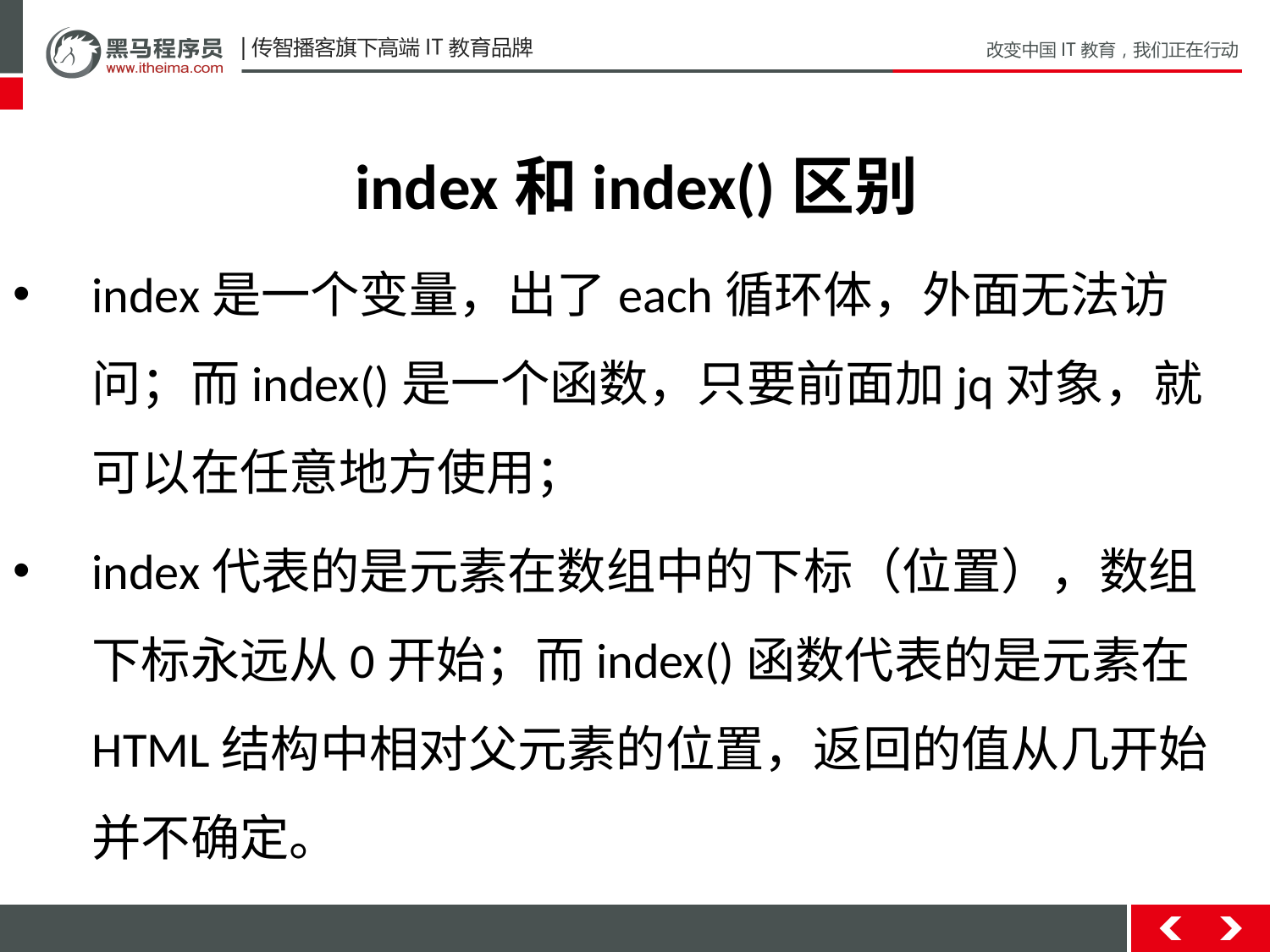

# index和index()区别
index是一个变量，出了each循环体，外面无法访问；而index()是一个函数，只要前面加jq对象，就可以在任意地方使用；
index代表的是元素在数组中的下标（位置），数组下标永远从0开始；而index()函数代表的是元素在HTML结构中相对父元素的位置，返回的值从几开始并不确定。